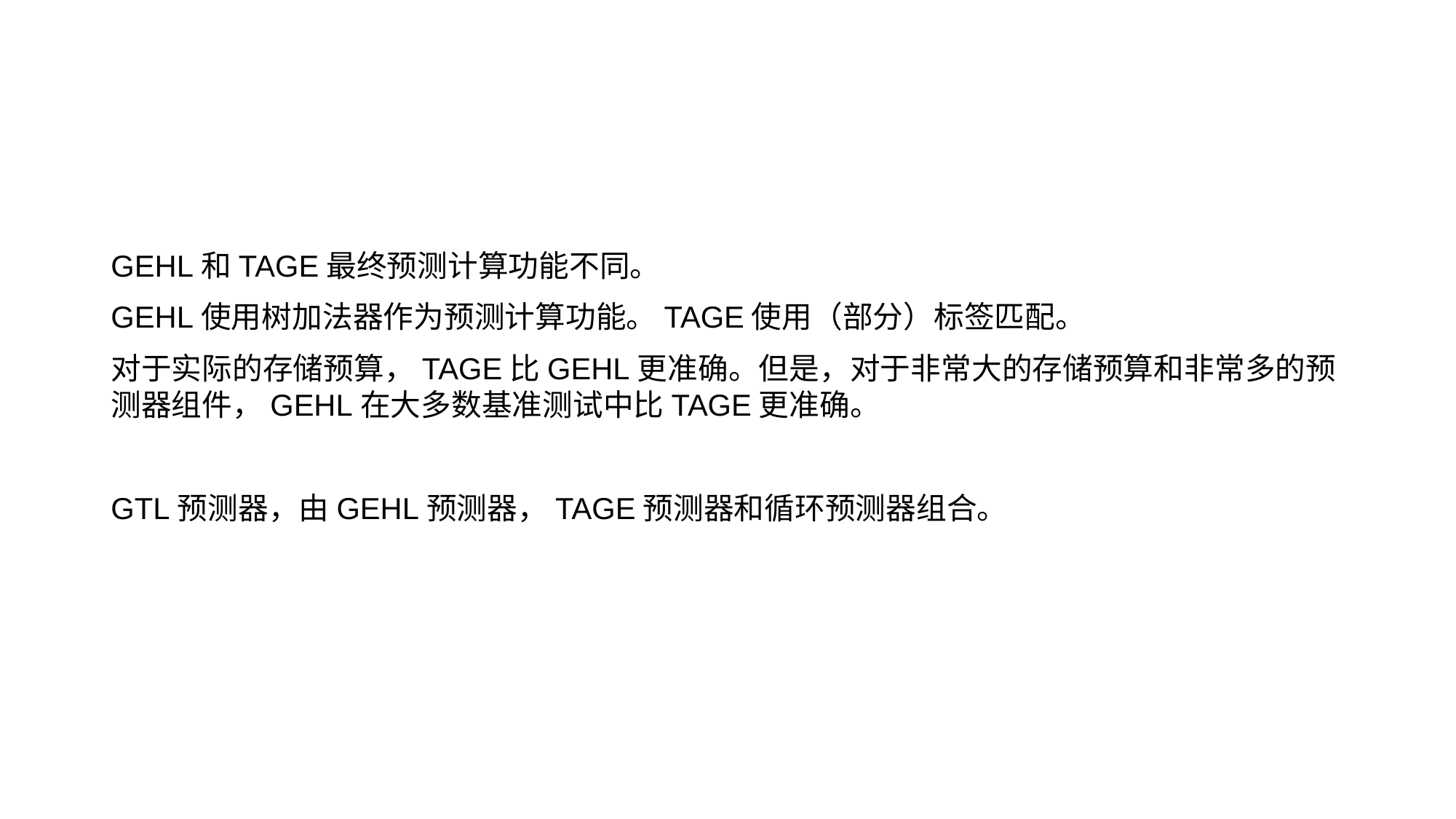

#
GEHL和TAGE最终预测计算功能不同。
GEHL使用树加法器作为预测计算功能。TAGE使用（部分）标签匹配。
对于实际的存储预算，TAGE比GEHL更准确。但是，对于非常大的存储预算和非常多​​的预测器组件，GEHL在大多数基准测试中比TAGE更准确。

GTL预测器，由GEHL预测器，TAGE预测器和循环预测器组合。